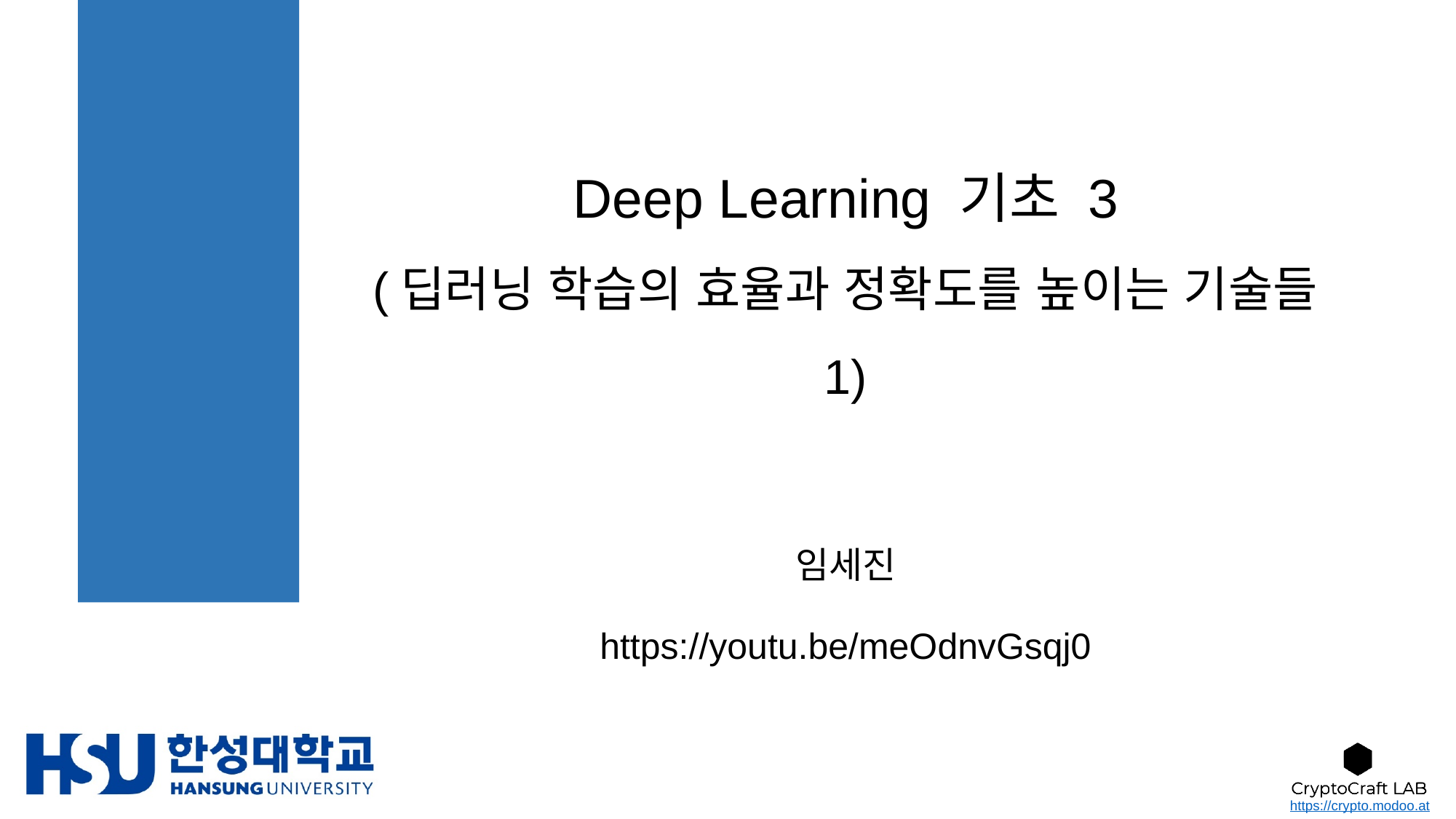

# Deep Learning 기초 3 (딥러닝 학습의 효율과 정확도를 높이는 기술들 1)
임세진
https://youtu.be/meOdnvGsqj0